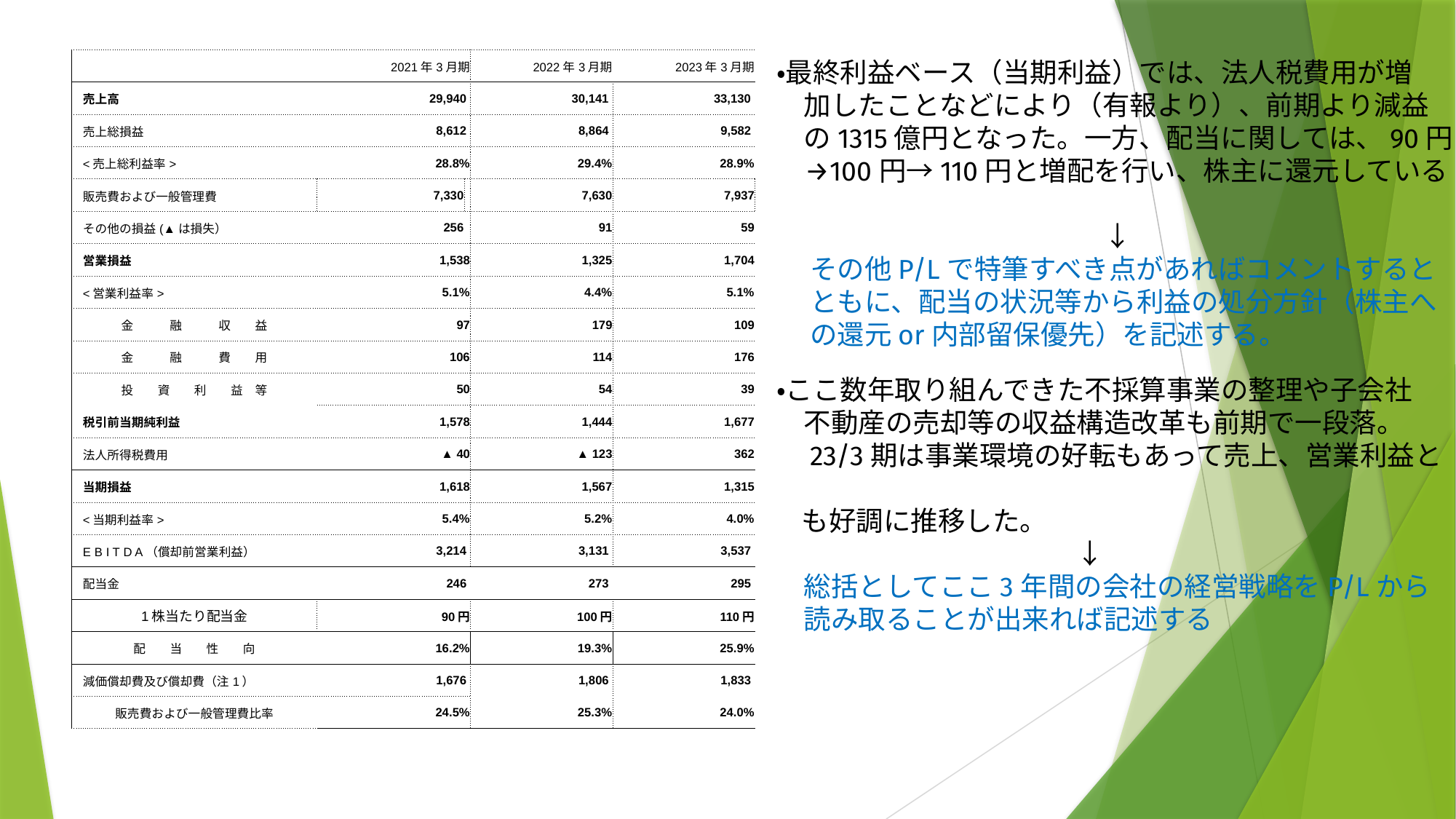

|  | 2021年3月期 |  | 2022年3月期 | 2023年3月期 |
| --- | --- | --- | --- | --- |
| 売上高 | 29,940 |  | 30,141 | 33,130 |
| 売上総損益 | 8,612 |  | 8,864 | 9,582 |
| <売上総利益率> | 28.8% |  | 29.4% | 28.9% |
| 販売費および一般管理費 | 7,330 |  | 7,630 | 7,937 |
| その他の損益(▲は損失） | 256 |  | 91 | 59 |
| 営業損益 | 1,538 |  | 1,325 | 1,704 |
| <営業利益率> | 5.1% |  | 4.4% | 5.1% |
| 金　　　融　　　収　　益 | 97 |  | 179 | 109 |
| 金　　　融　　　費　　用 | 106 |  | 114 | 176 |
| 投　　資　　利　　益　等 | 50 |  | 54 | 39 |
| 税引前当期純利益 | 1,578 |  | 1,444 | 1,677 |
| 法人所得税費用 | ▲ 40 |  | ▲ 123 | 362 |
| 当期損益 | 1,618 |  | 1,567 | 1,315 |
| <当期利益率> | 5.4% |  | 5.2% | 4.0% |
| E B I T D A（償却前営業利益） | 3,214 |  | 3,131 | 3,537 |
| 配当金 | 246 |  | 273 | 295 |
| 1株当たり配当金 | 90円 |  | 100円 | 110円 |
| 配　　当　　性　　向 | 16.2% |  | 19.3% | 25.9% |
| 減価償却費及び償却費（注1） | 1,676 |  | 1,806 | 1,833 |
| 販売費および一般管理費比率 | 24.5% |  | 25.3% | 24.0% |
・最終利益ベース（当期利益）では、法人税費用が増
　加したことなどにより（有報より）、前期より減益
　の1315億円となった。一方、配当に関しては、90円
    →100円→110円と増配を行い、株主に還元している
　　　　　　　　　　　　↓
　 その他P/Lで特筆すべき点があればコメントすると
　 ともに、配当の状況等から利益の処分方針（株主へ
　 の還元or内部留保優先）を記述する。
・ここ数年取り組んできた不採算事業の整理や子会社
　不動産の売却等の収益構造改革も前期で一段落。
　23/3期は事業環境の好転もあって売上、営業利益と
   も好調に推移した。
　　　　　　　　　　　↓
　総括としてここ3年間の会社の経営戦略をP/Lから
　読み取ることが出来れば記述する